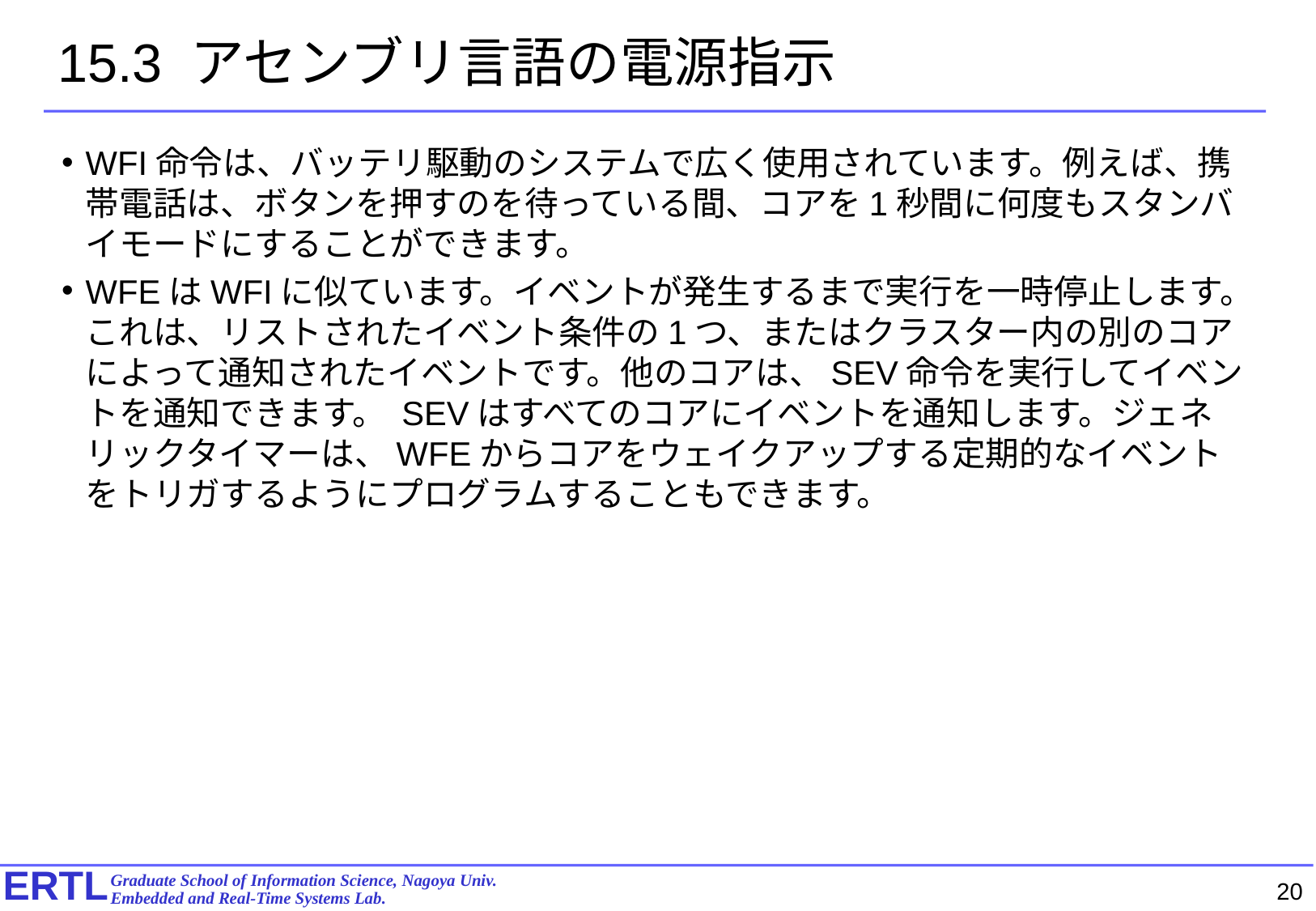

# 15.3 アセンブリ言語の電源指示
WFI命令は、バッテリ駆動のシステムで広く使用されています。例えば、携帯電話は、ボタンを押すのを待っている間、コアを1秒間に何度もスタンバイモードにすることができます。
WFEはWFIに似ています。イベントが発生するまで実行を一時停止します。これは、リストされたイベント条件の1つ、またはクラスター内の別のコアによって通知されたイベントです。他のコアは、SEV命令を実行してイベントを通知できます。 SEVはすべてのコアにイベントを通知します。ジェネリックタイマーは、WFEからコアをウェイクアップする定期的なイベントをトリガするようにプログラムすることもできます。
20